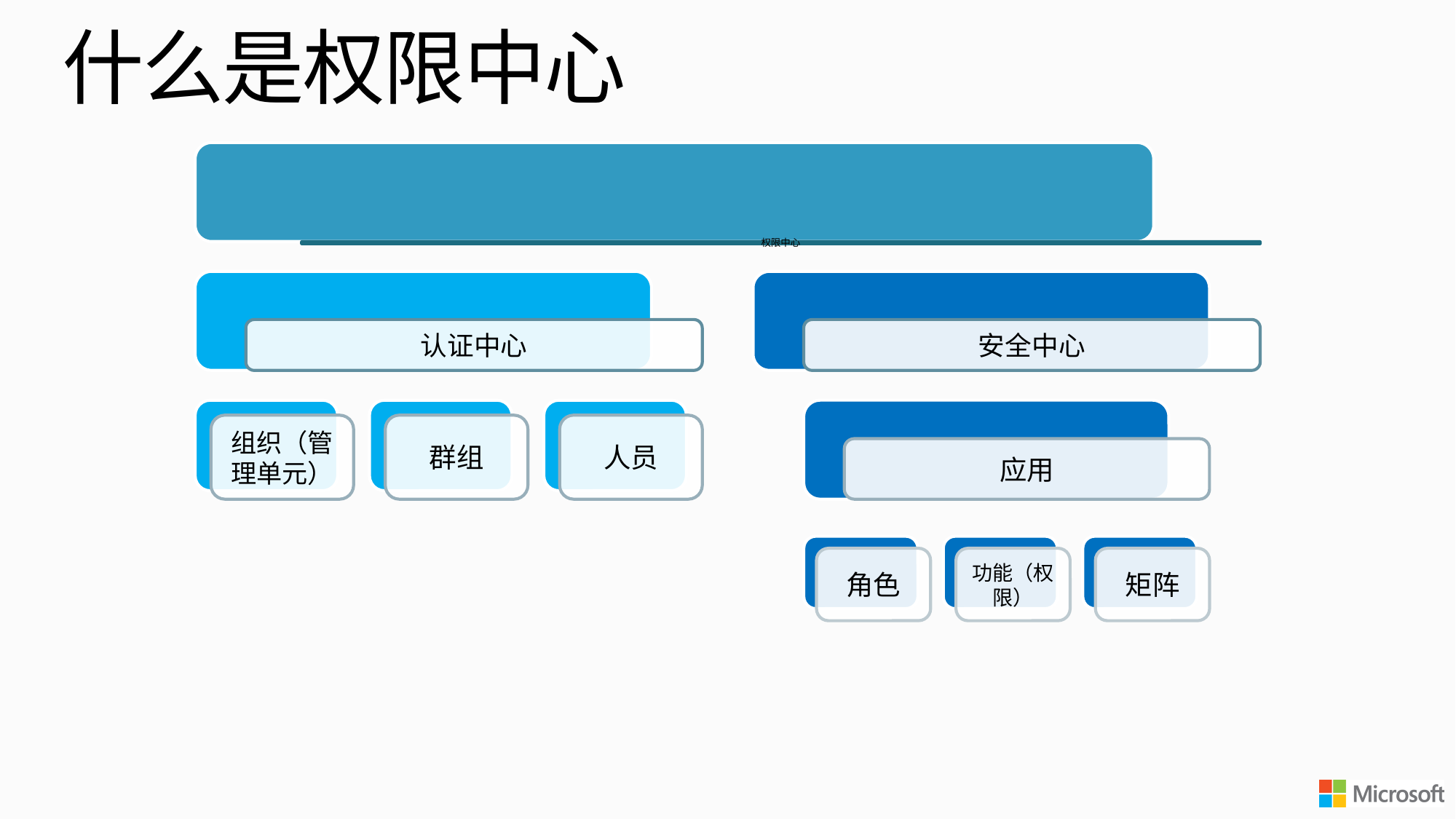

# 什么是权限中心
权限中心
认证中心
组织（管理单元）
群组
安全中心
应用
人员
角色
功能（权限）
矩阵